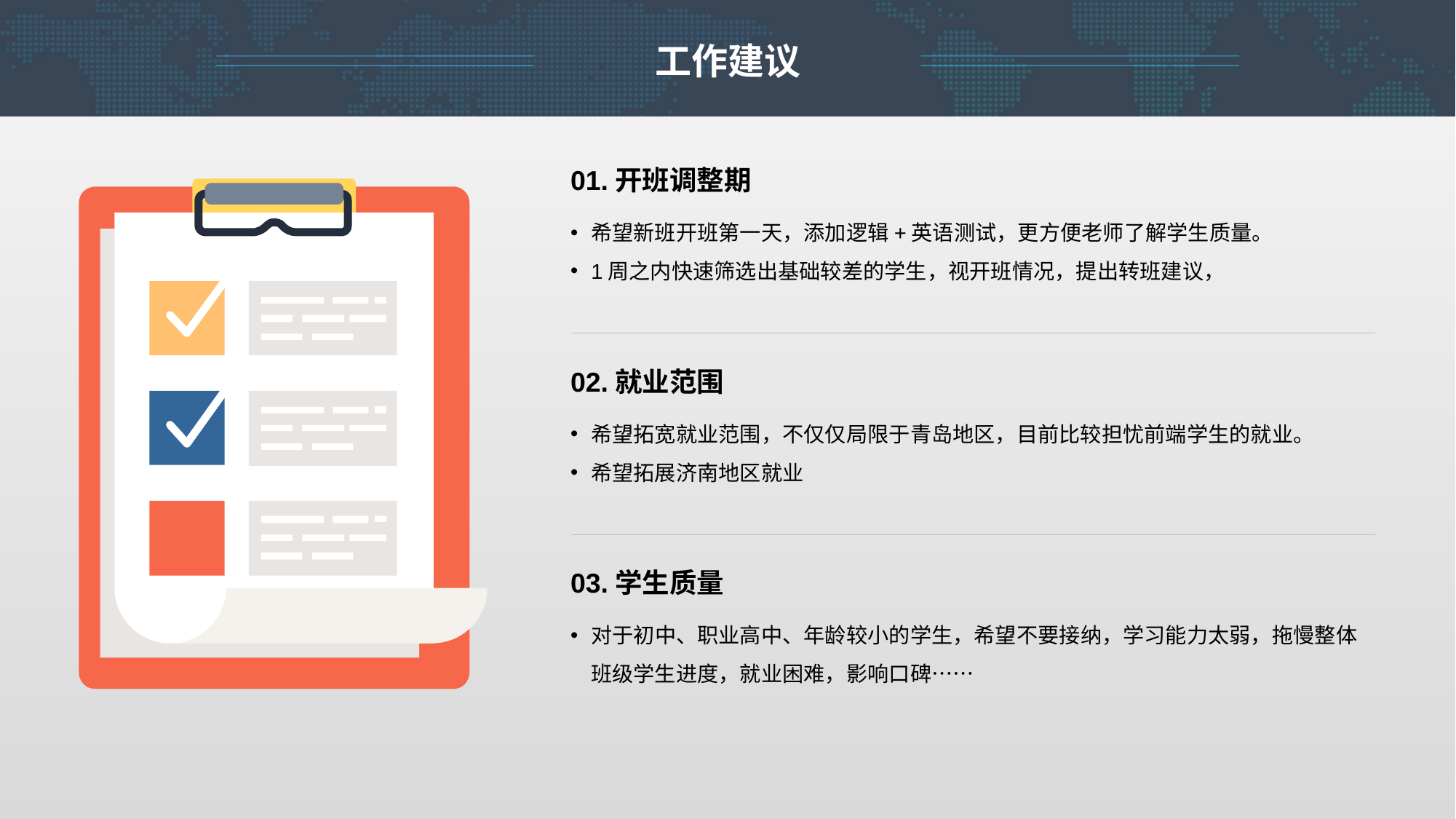

工作建议
01.开班调整期
希望新班开班第一天，添加逻辑+英语测试，更方便老师了解学生质量。
1周之内快速筛选出基础较差的学生，视开班情况，提出转班建议，

02.就业范围
希望拓宽就业范围，不仅仅局限于青岛地区，目前比较担忧前端学生的就业。
希望拓展济南地区就业
03.学生质量
对于初中、职业高中、年龄较小的学生，希望不要接纳，学习能力太弱，拖慢整体班级学生进度，就业困难，影响口碑……